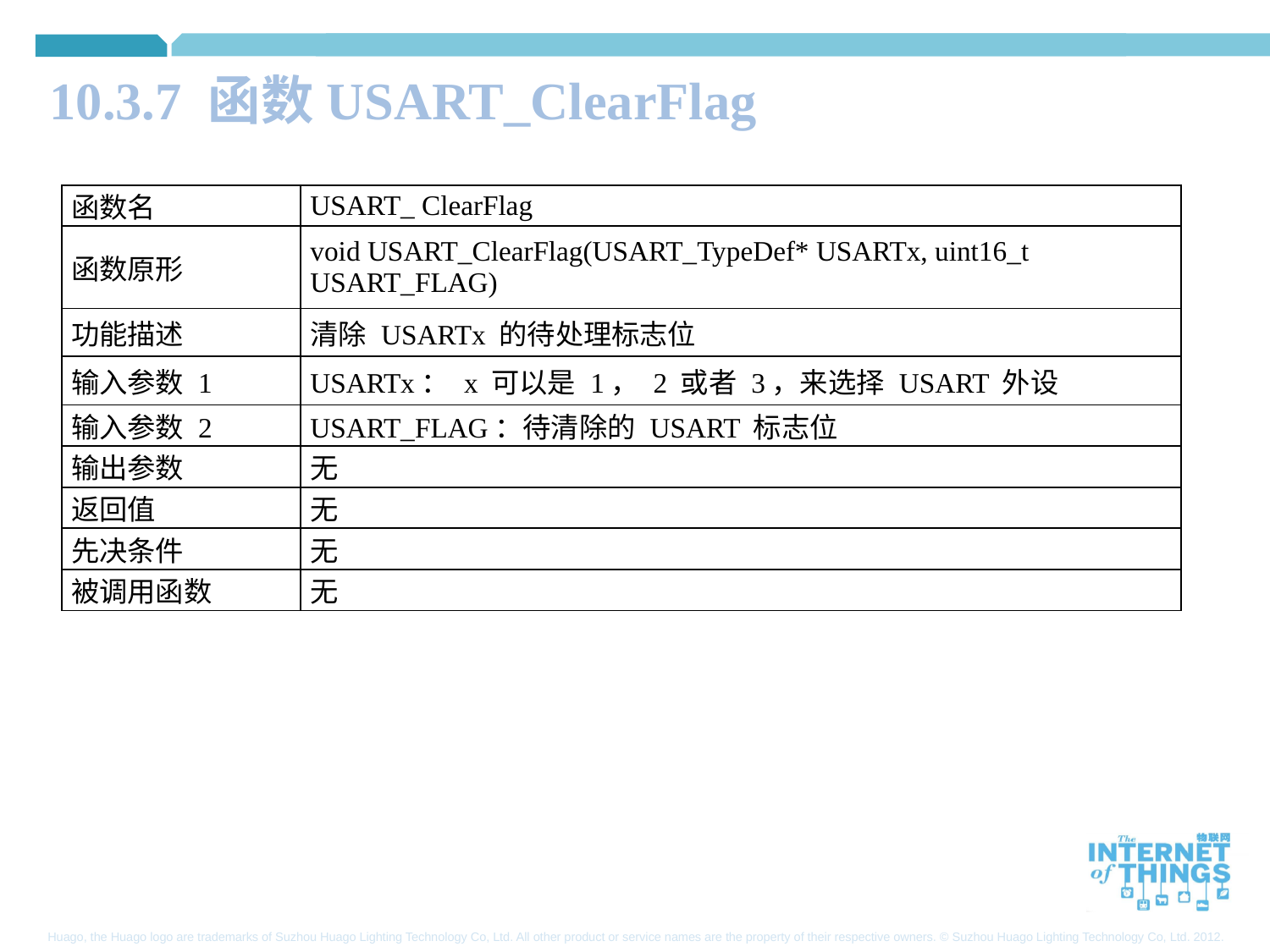

10.3.7 函数USART_ClearFlag
| 函数名 | USART\_ ClearFlag |
| --- | --- |
| 函数原形 | void USART\_ClearFlag(USART\_TypeDef\* USARTx, uint16\_t USART\_FLAG) |
| 功能描述 | 清除 USARTx 的待处理标志位 |
| 输入参数 1 | USARTx： x 可以是 1， 2 或者 3，来选择 USART 外设 |
| 输入参数 2 | USART\_FLAG：待清除的 USART 标志位 |
| 输出参数 | 无 |
| 返回值 | 无 |
| 先决条件 | 无 |
| 被调用函数 | 无 |